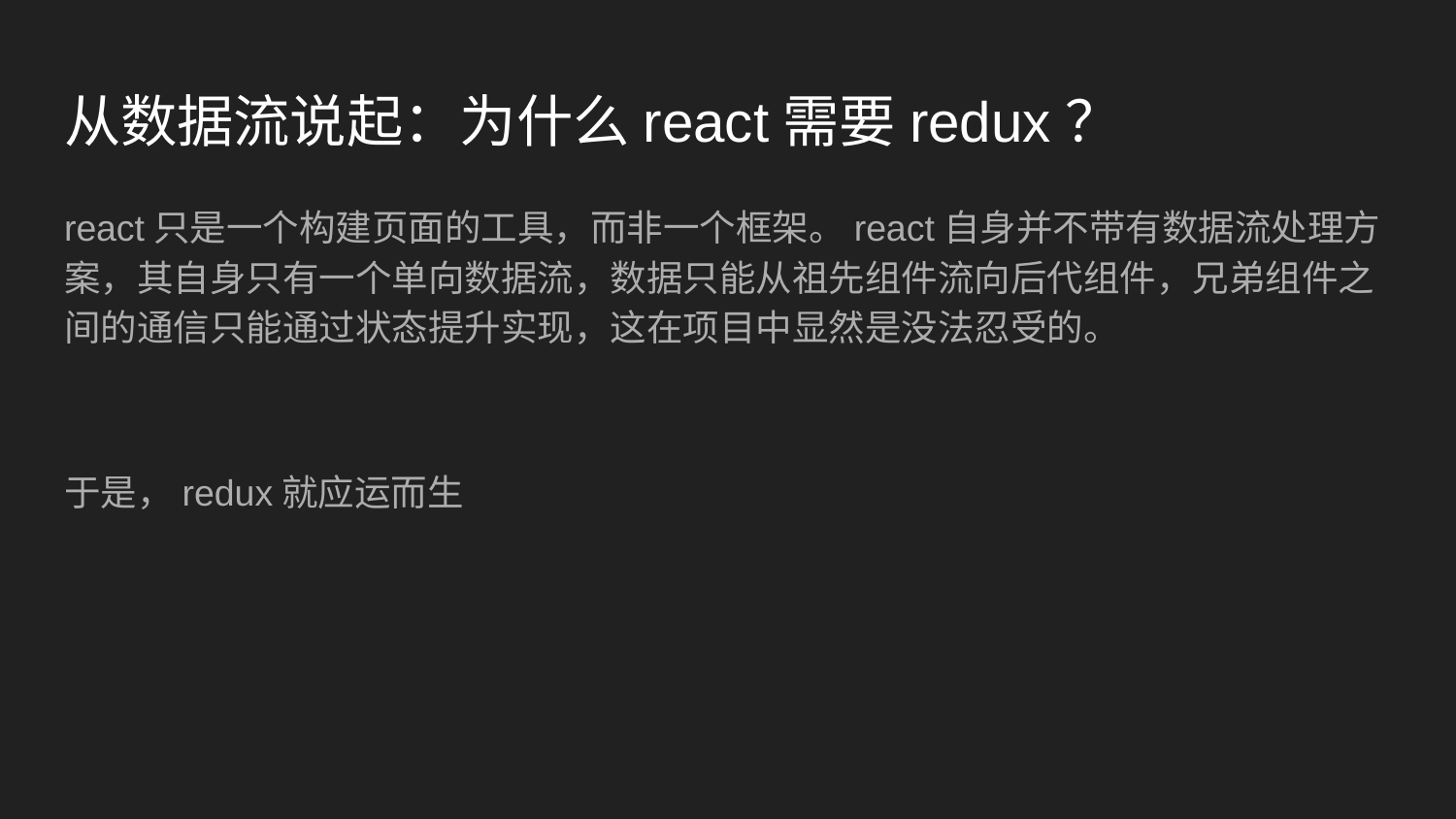

# 从数据流说起：为什么react需要redux？
react只是一个构建页面的工具，而非一个框架。react自身并不带有数据流处理方案，其自身只有一个单向数据流，数据只能从祖先组件流向后代组件，兄弟组件之间的通信只能通过状态提升实现，这在项目中显然是没法忍受的。

于是，redux就应运而生